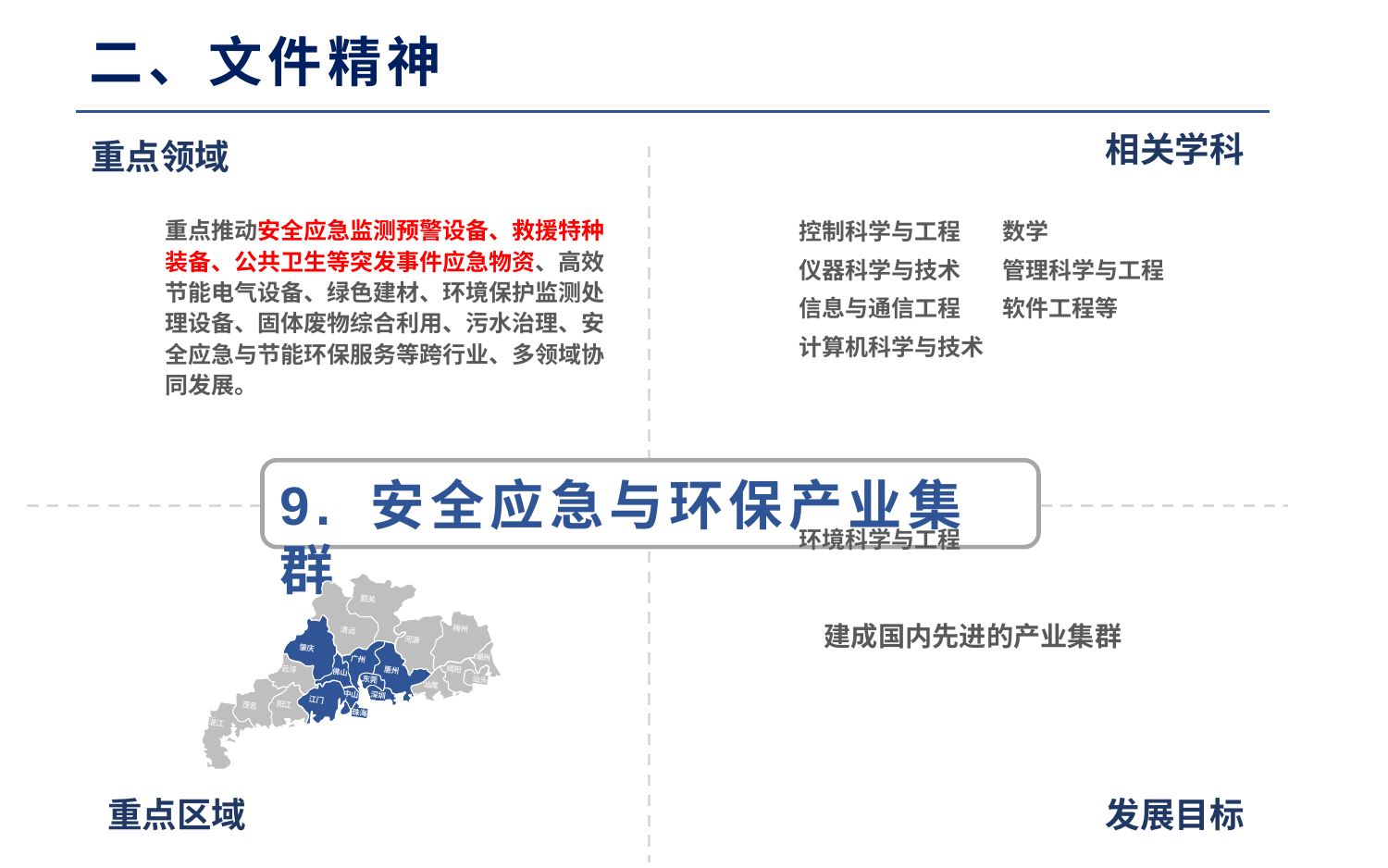

二、文件精神
相关学科
重点领域
控制科学与工程
仪器科学与技术
信息与通信工程
计算机科学与技术

环境科学与工程
数学
管理科学与工程
软件工程等
重点推动安全应急监测预警设备、救援特种装备、公共卫生等突发事件应急物资、高效节能电气设备、绿色建材、环境保护监测处理设备、固体废物综合利用、污水治理、安全应急与节能环保服务等跨行业、多领域协同发展。
9. 安全应急与环保产业集群

韶关

梅州

清远
河源
潮州

肇庆
揭阳
广州

汕头
惠州

汕尾
佛山
东莞
云浮

深圳

中山

江门
珠海
阳江
茂名

湛江
建成国内先进的产业集群
重点区域
发展目标